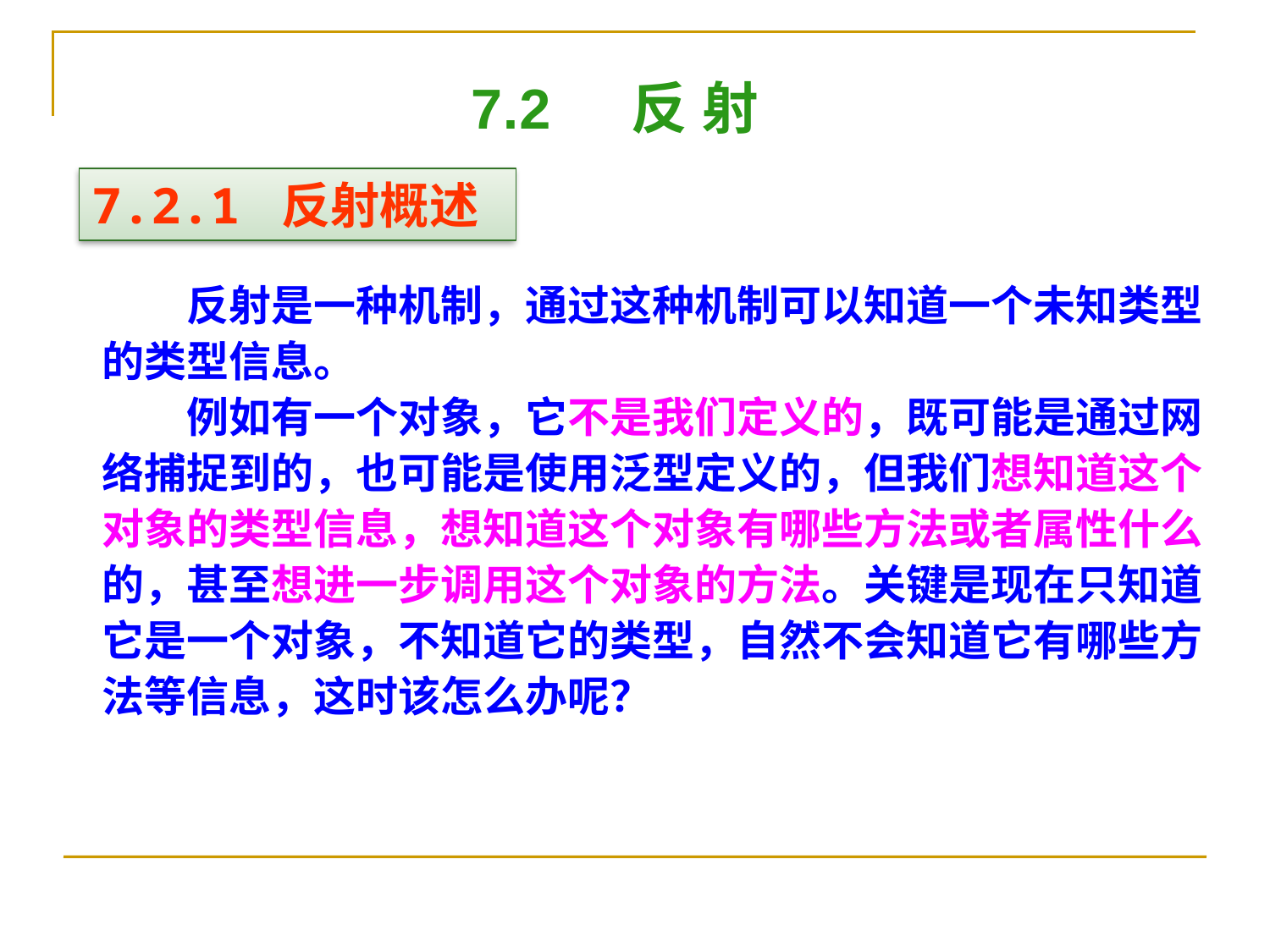

7.2    反 射
7.2.1 反射概述
　　反射是一种机制，通过这种机制可以知道一个未知类型的类型信息。
　　例如有一个对象，它不是我们定义的，既可能是通过网络捕捉到的，也可能是使用泛型定义的，但我们想知道这个对象的类型信息，想知道这个对象有哪些方法或者属性什么的，甚至想进一步调用这个对象的方法。关键是现在只知道它是一个对象，不知道它的类型，自然不会知道它有哪些方法等信息，这时该怎么办呢？